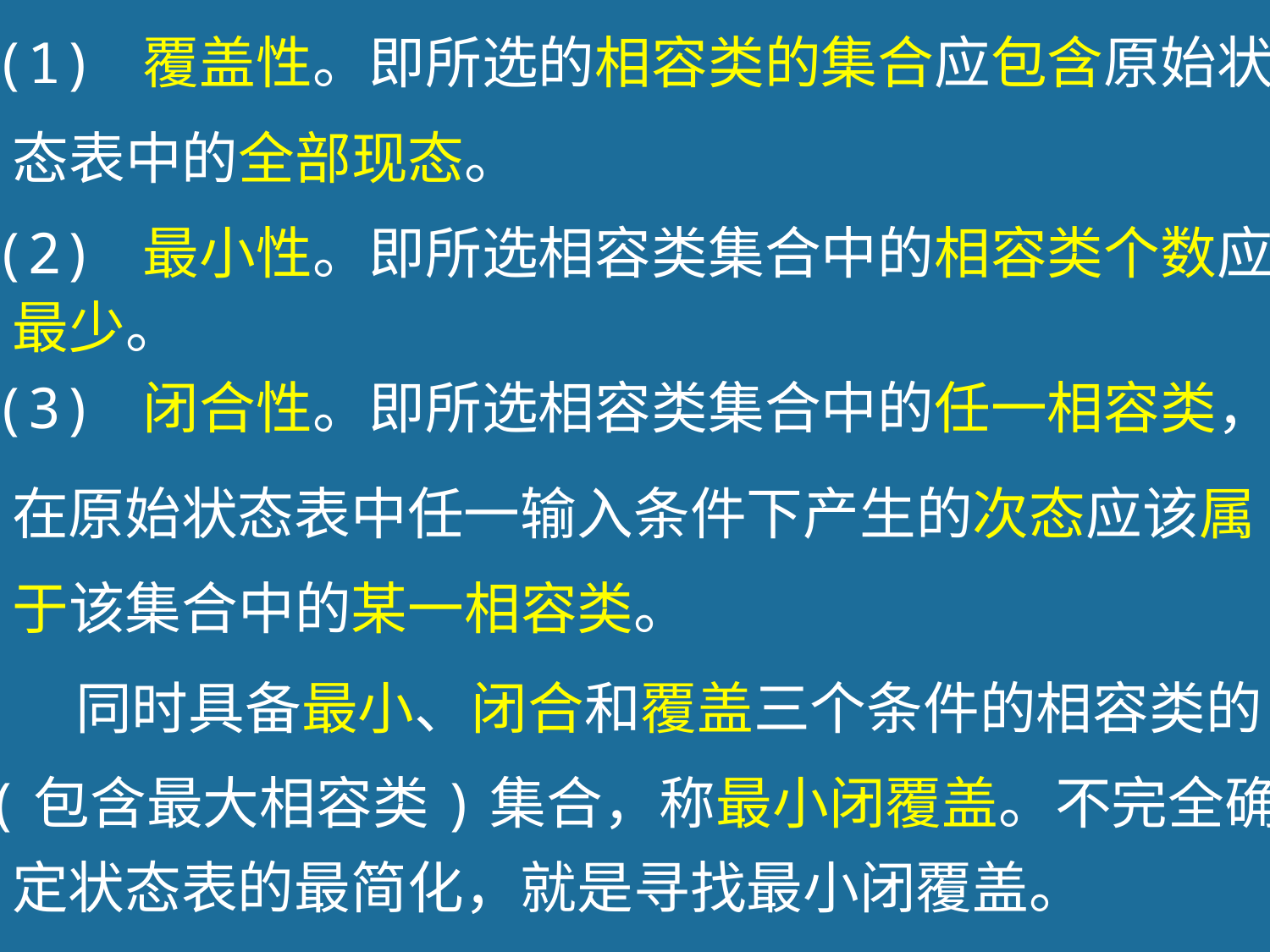

(1) 覆盖性。即所选的相容类的集合应包含原始状
态表中的全部现态。
(2) 最小性。即所选相容类集合中的相容类个数应
最少。
(3) 闭合性。即所选相容类集合中的任一相容类，
在原始状态表中任一输入条件下产生的次态应该属
于该集合中的某一相容类。
同时具备最小、闭合和覆盖三个条件的相容类的
(包含最大相容类)集合，称最小闭覆盖。不完全确
定状态表的最简化，就是寻找最小闭覆盖。
87